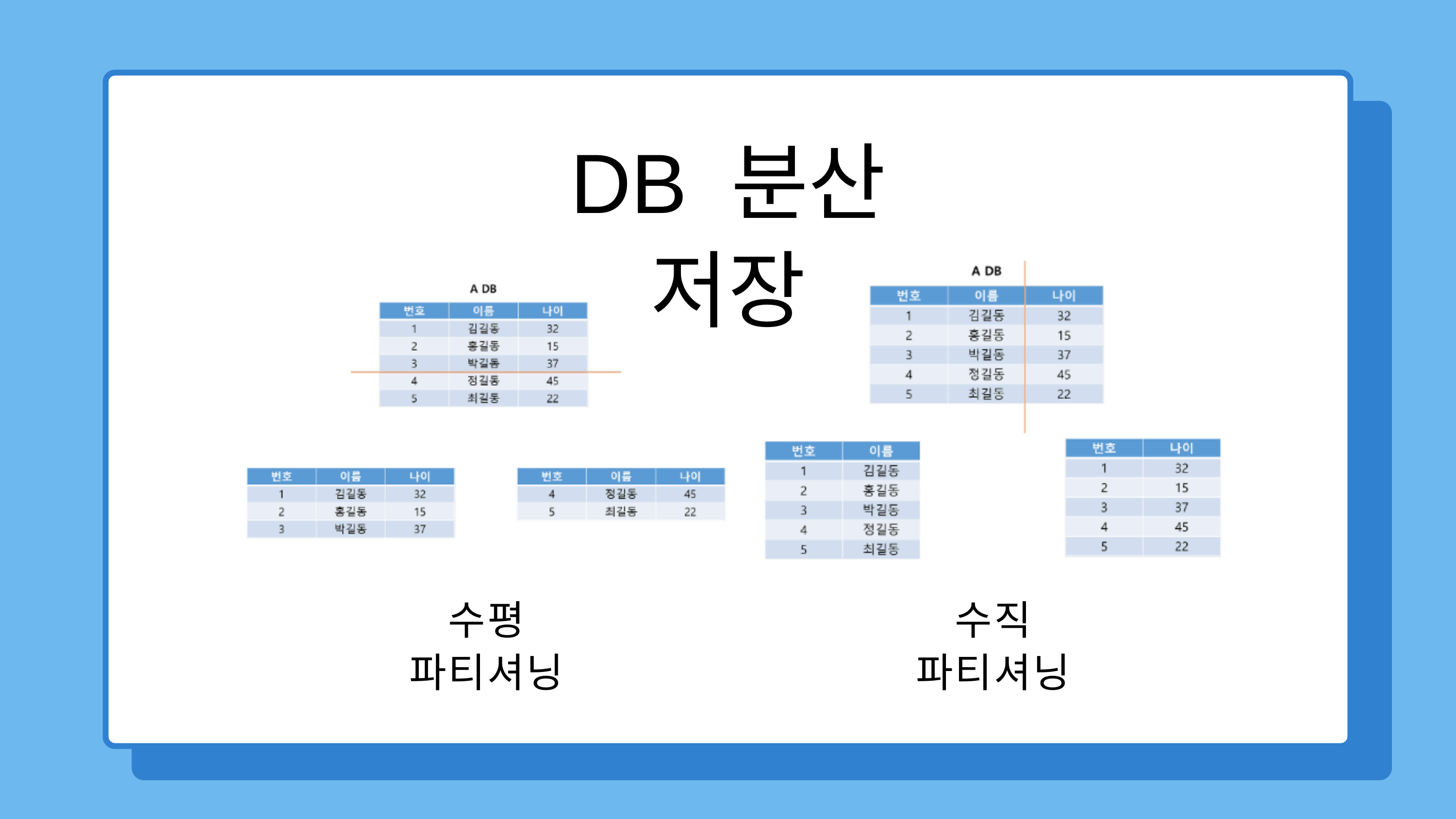

DB 분산 저장

수평
파티셔닝
수직
파티셔닝